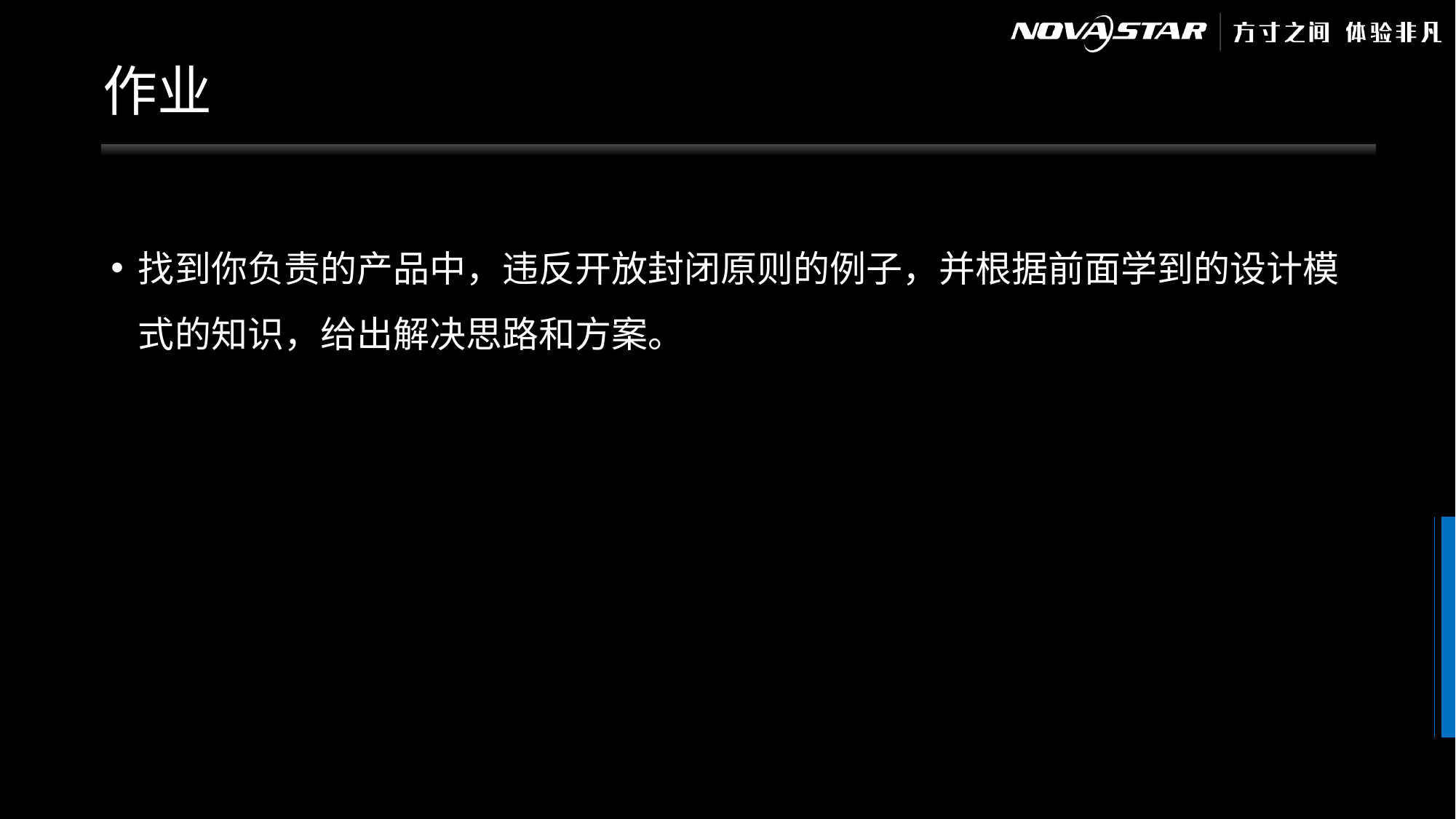

# 作业

找到你负责的产品中，违反开放封闭原则的例子，并根据前面学到的设计模式的知识，给出解决思路和方案。